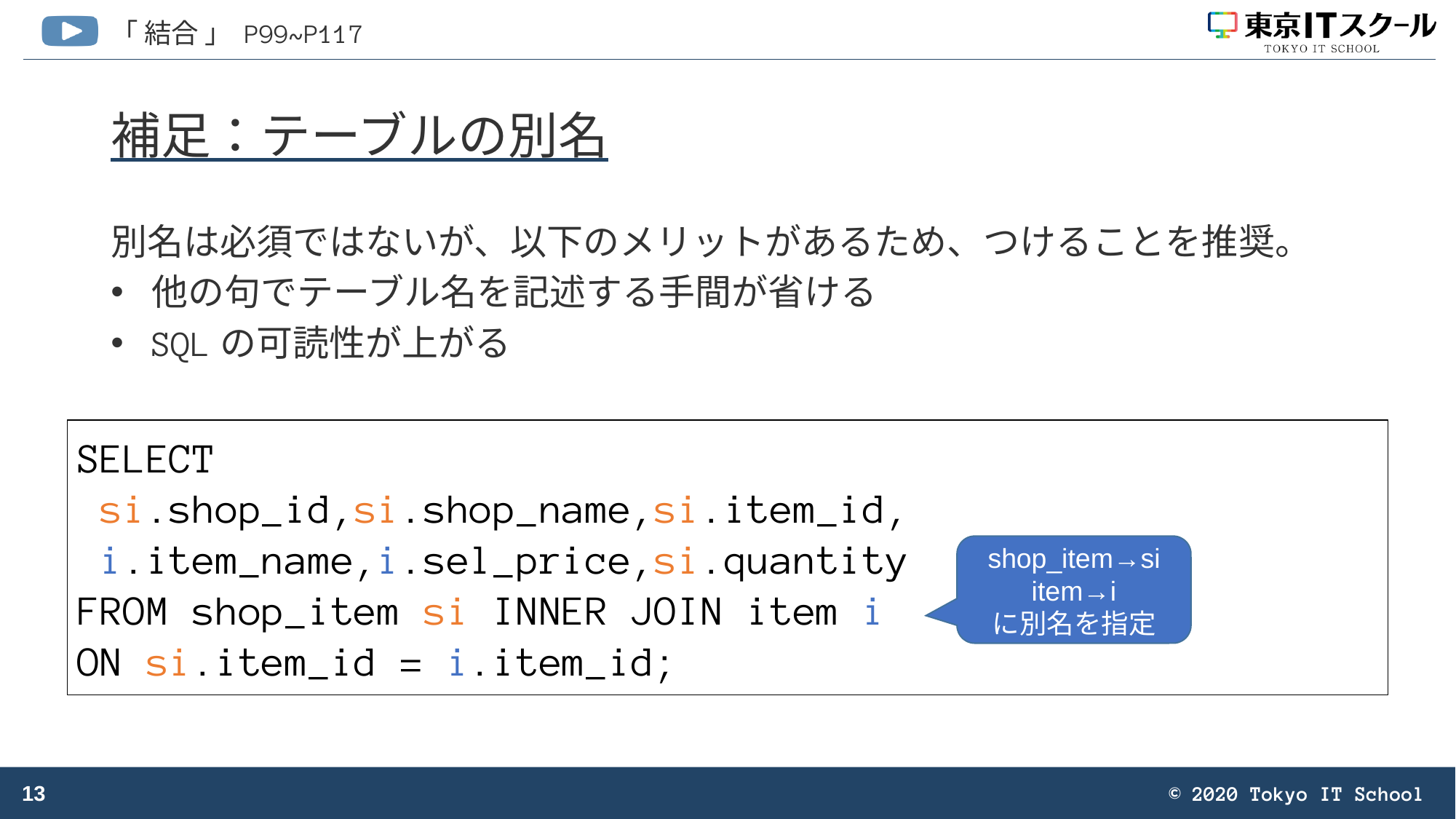

# 補足：テーブルの別名
別名は必須ではないが、以下のメリットがあるため、つけることを推奨。
他の句でテーブル名を記述する手間が省ける
SQLの可読性が上がる
SELECT
 si.shop_id,si.shop_name,si.item_id,
 i.item_name,i.sel_price,si.quantity
FROM shop_item si INNER JOIN item i
ON si.item_id = i.item_id;
shop_item→si
item→i
に別名を指定
13